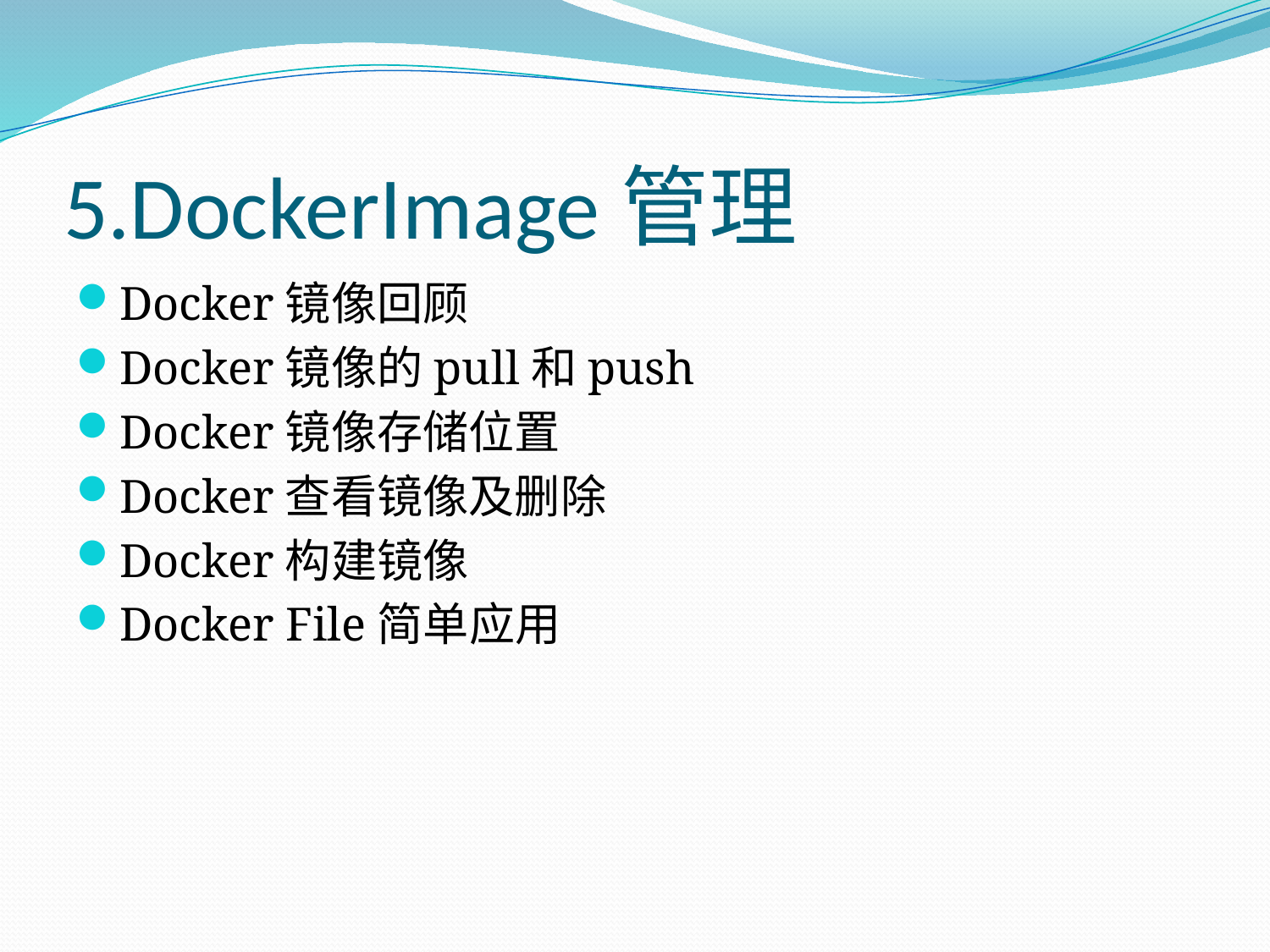

# 5.DockerImage管理
Docker镜像回顾
Docker镜像的pull和push
Docker镜像存储位置
Docker查看镜像及删除
Docker构建镜像
Docker File简单应用